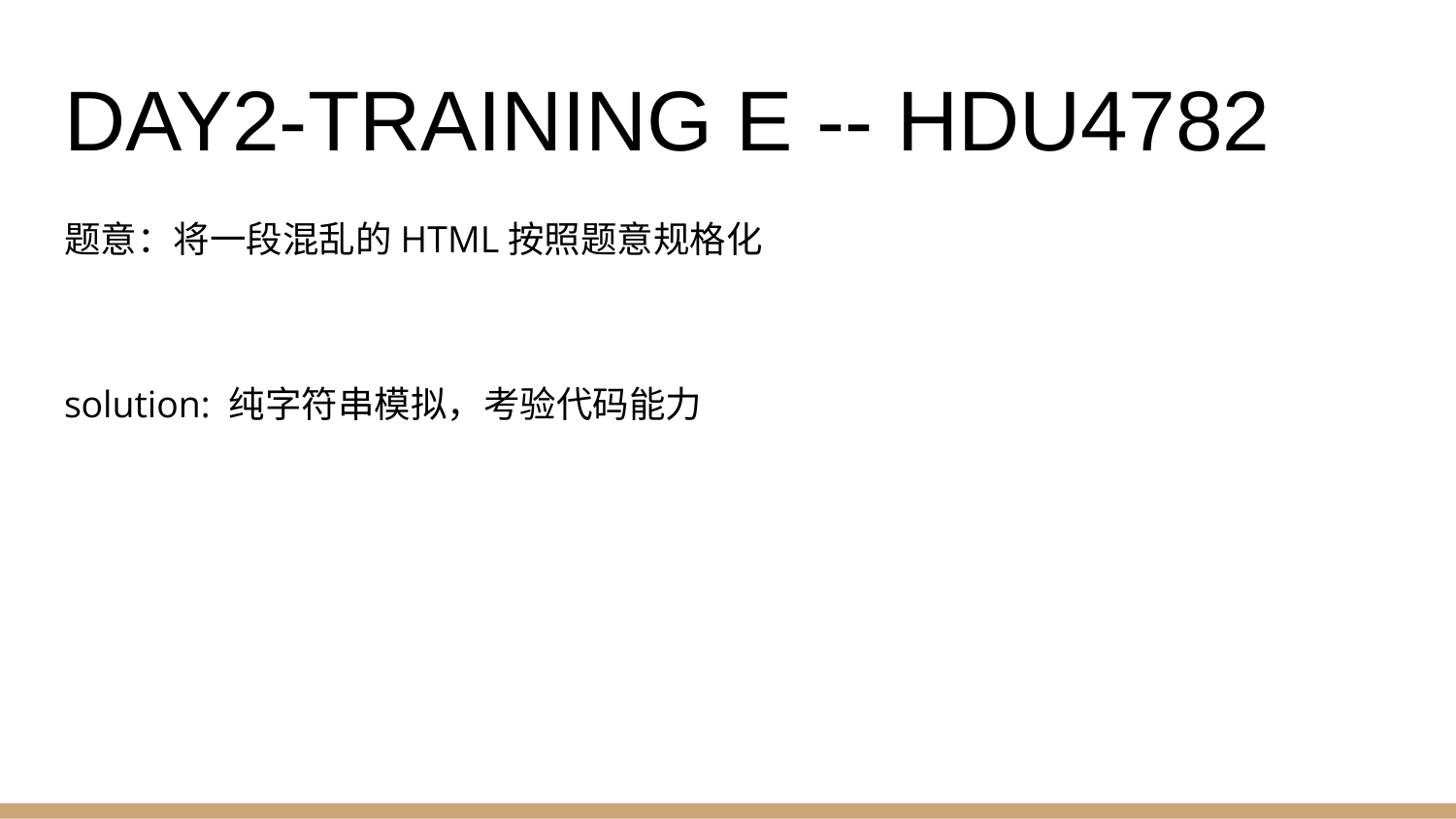

# DAY2-TRAINING E -- HDU4782
题意：将一段混乱的HTML按照题意规格化

solution: 纯字符串模拟，考验代码能力